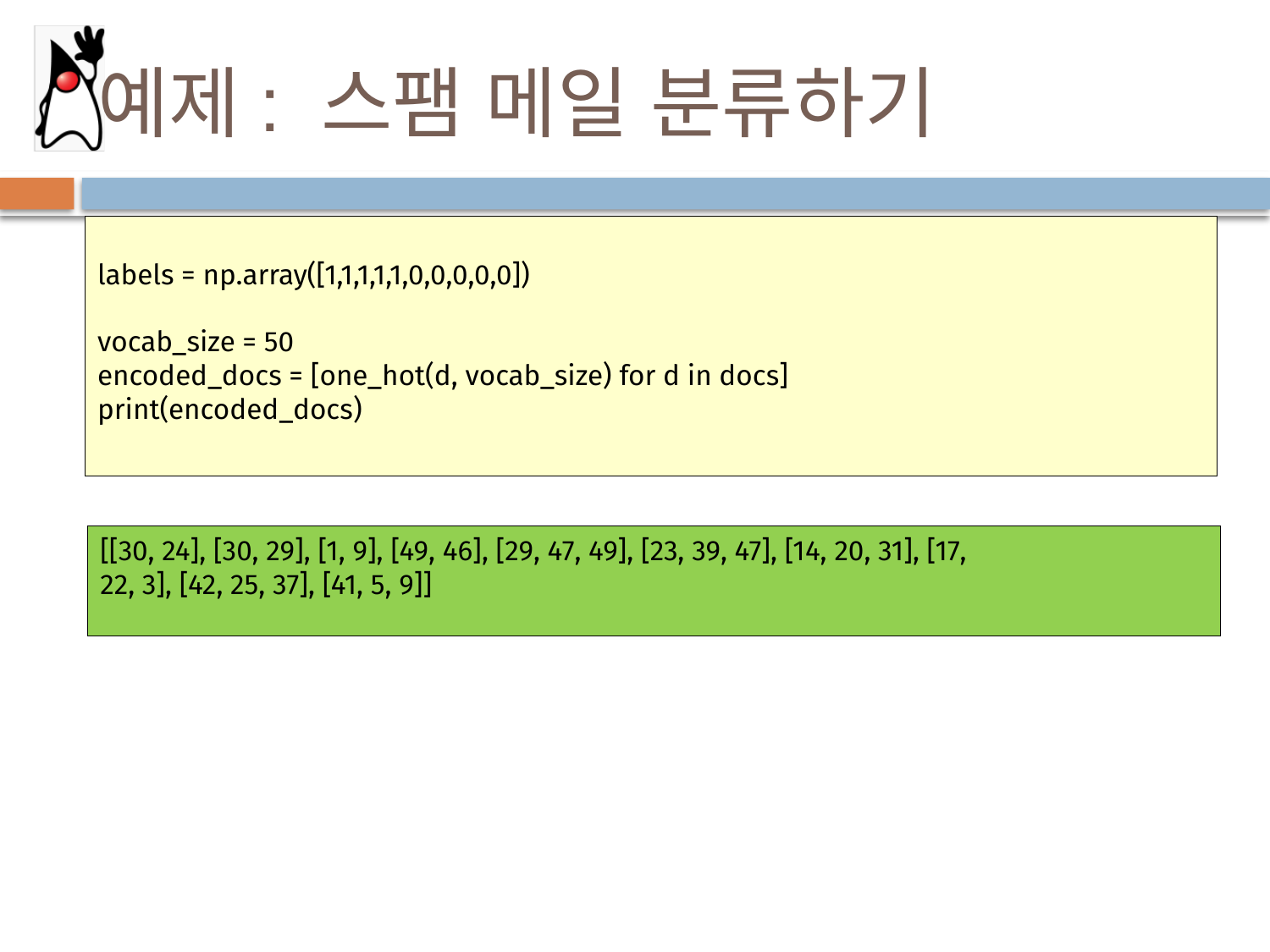

# 예제: 스팸 메일 분류하기

labels = np.array([1,1,1,1,1,0,0,0,0,0])

vocab_size = 50
encoded_docs = [one_hot(d, vocab_size) for d in docs]
print(encoded_docs)

[[30, 24], [30, 29], [1, 9], [49, 46], [29, 47, 49], [23, 39, 47], [14, 20, 31], [17,
22, 3], [42, 25, 37], [41, 5, 9]]